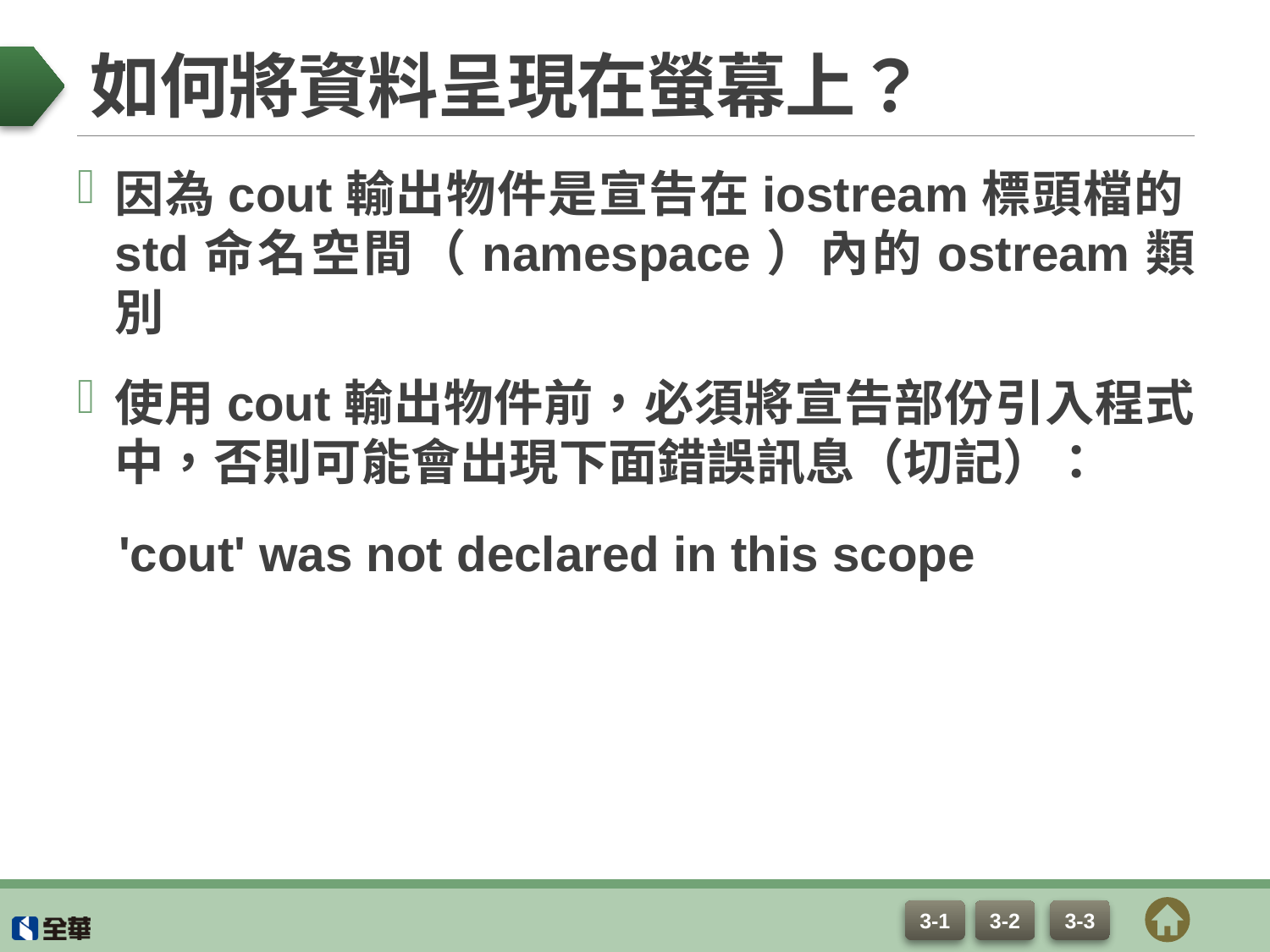

# 如何將資料呈現在螢幕上？
因為cout輸出物件是宣告在iostream標頭檔的std命名空間（namespace）內的ostream類別
使用cout輸出物件前，必須將宣告部份引入程式中，否則可能會出現下面錯誤訊息（切記）：
   'cout' was not declared in this scope